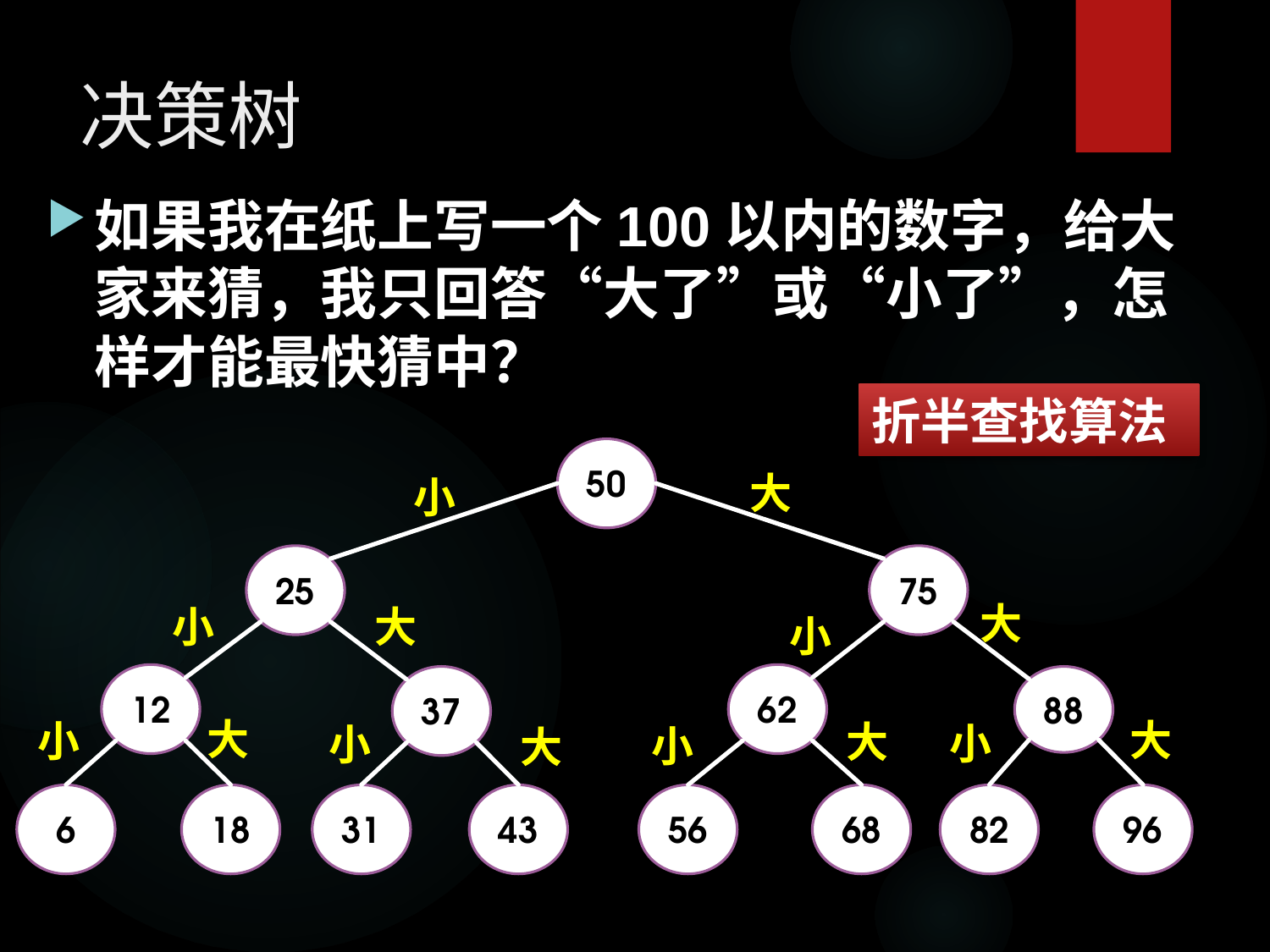

# 决策树
如果我在纸上写一个100以内的数字，给大家来猜，我只回答“大了”或“小了”，怎样才能最快猜中？

折半查找算法
50
25
75
62
12
37
88
68
82
96
56
31
43
6
18
大
小
大
小
大
小
大
大
小
大
小
小
小
大